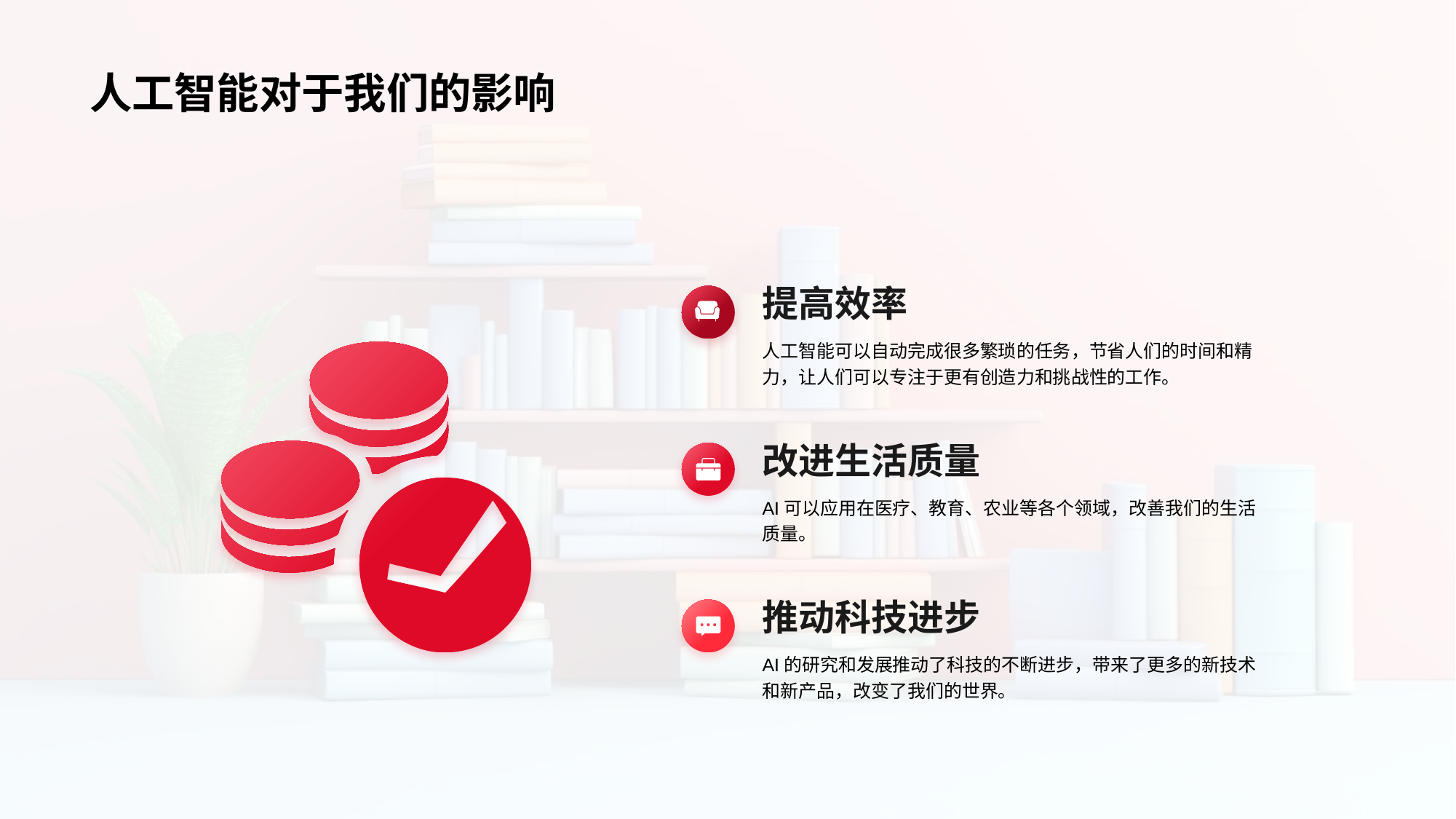

# 人工智能对于我们的影响

提高效率
人工智能可以自动完成很多繁琐的任务，节省人们的时间和精力，让人们可以专注于更有创造力和挑战性的工作。

改进生活质量
AI可以应用在医疗、教育、农业等各个领域，改善我们的生活质量。

推动科技进步
AI的研究和发展推动了科技的不断进步，带来了更多的新技术和新产品，改变了我们的世界。